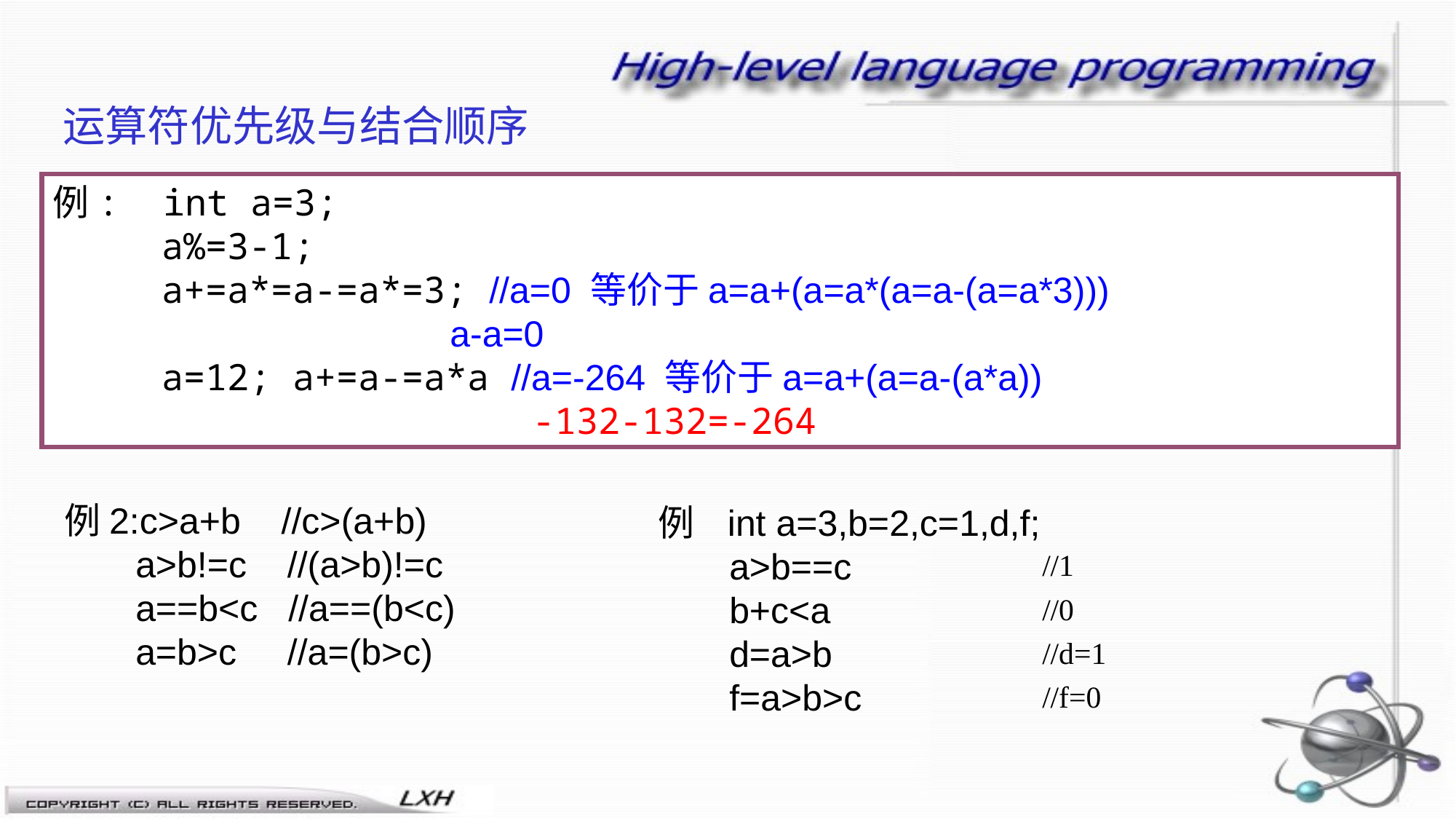

# 运算符优先级与结合顺序
例:  int a=3;
     a%=3-1;
     a+=a*=a-=a*=3; //a=0 等价于a=a+(a=a*(a=a-(a=a*3)))
                                       a-a=0
     a=12; a+=a-=a*a //a=-264 等价于a=a+(a=a-(a*a))
                      -132-132=-264
例2:c>a+b    //c>(a+b)
       a>b!=c    //(a>b)!=c
       a==b<c   //a==(b<c)
       a=b>c     //a=(b>c)
例   int a=3,b=2,c=1,d,f;
       a>b==c
       b+c<a
       d=a>b
       f=a>b>c
//1
//0
//d=1
//f=0